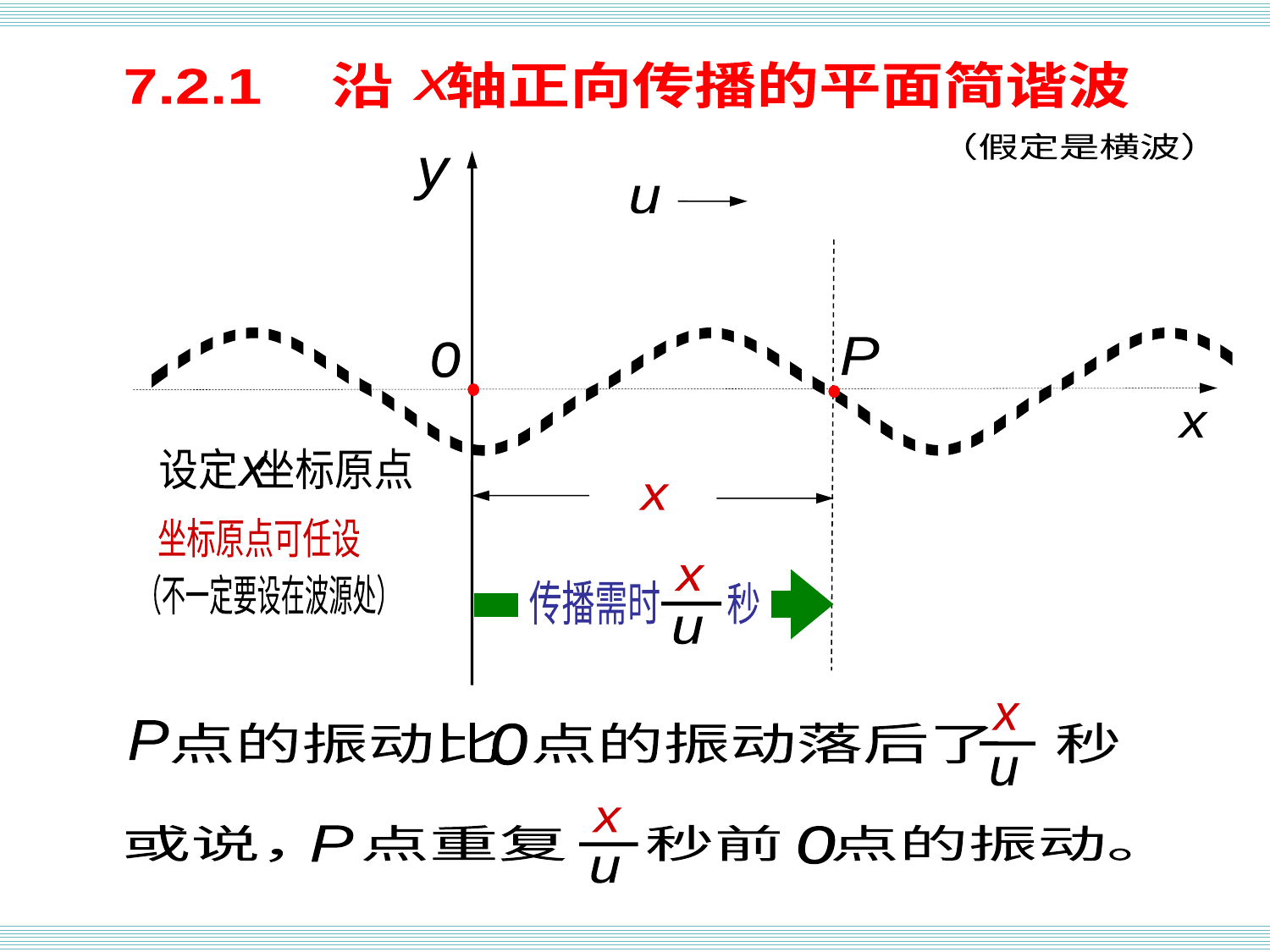

正向波
7.2.1    沿   轴正向传播的平面简谐波
x
（假定是横波）

y
u

P
o
x

x

u

传播需时
秒

x
设定  坐标原点
x
坐标原点可任设
（不一定要设在波源处）

x

u
P
点的振动比  点的振动落后了    秒
o
x

u
或说，  点重复     秒前   点的振动。
P
o